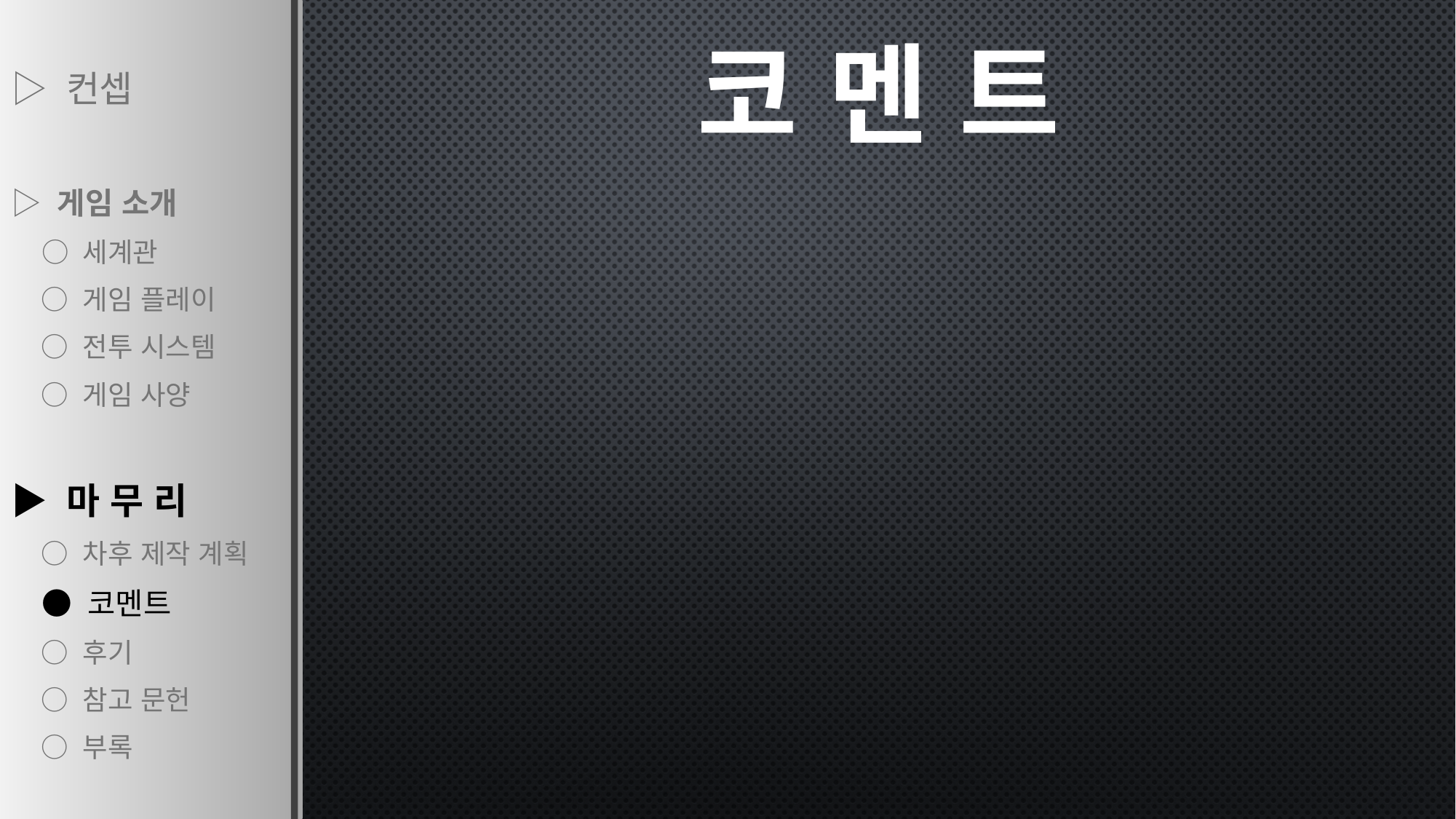

▷ 컨셉

▷ 게임 소개
    ○ 세계관
    ○ 게임 플레이
    ○ 전투 시스템
    ○ 게임 사양

▶ 마 무 리
    ○ 차후 제작 계획
    ● 코멘트
    ○ 후기
    ○ 참고 문헌
    ○ 부록

코 멘 트